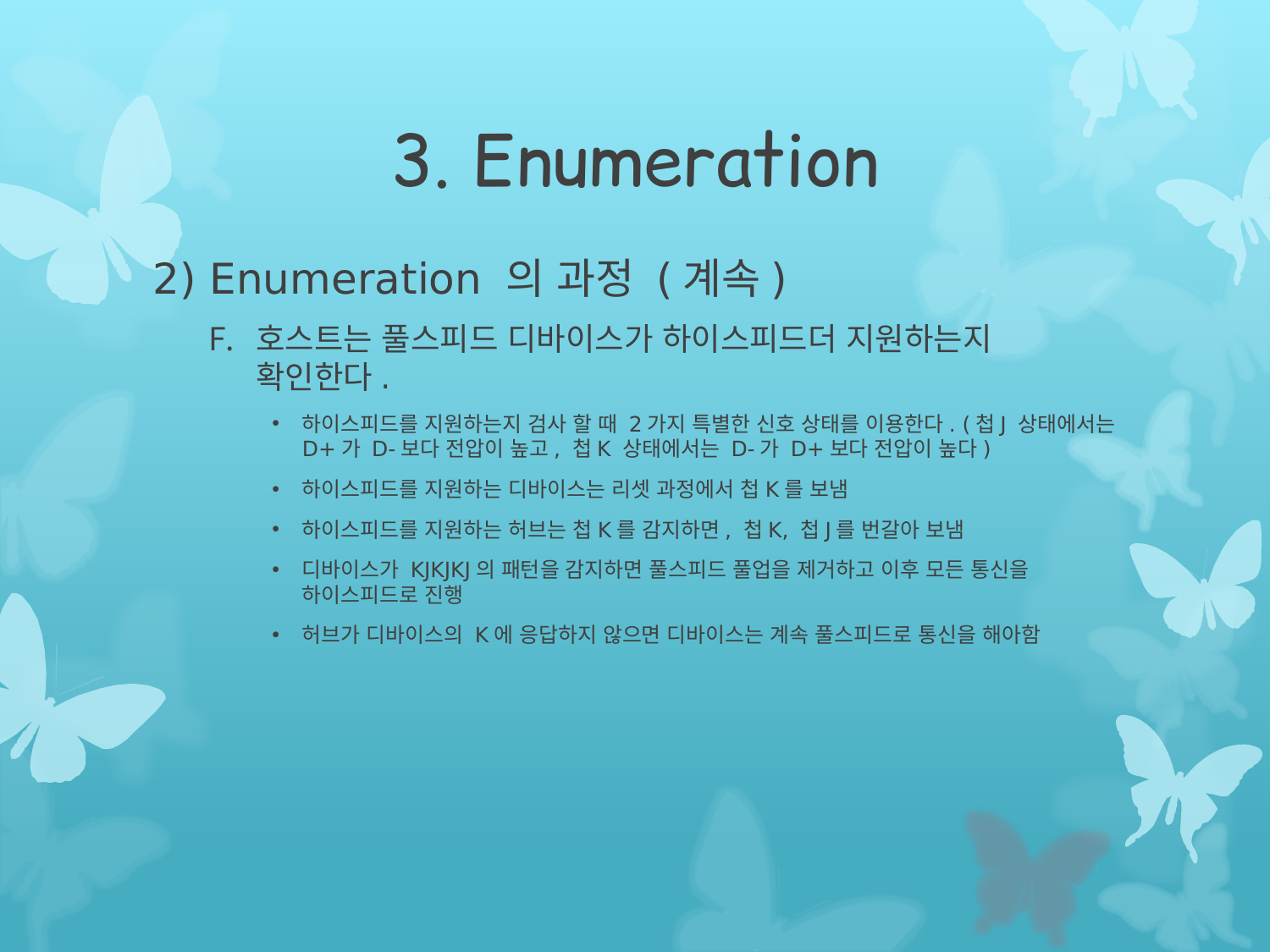

# 3. Enumeration
2) Enumeration 의 과정 (계속)
호스트는 풀스피드 디바이스가 하이스피드더 지원하는지 확인한다.
하이스피드를 지원하는지 검사 할 때 2가지 특별한 신호 상태를 이용한다. (첩J 상태에서는 D+가 D-보다 전압이 높고, 첩K 상태에서는 D-가 D+보다 전압이 높다)
하이스피드를 지원하는 디바이스는 리셋 과정에서 첩K를 보냄
하이스피드를 지원하는 허브는 첩K를 감지하면, 첩K, 첩J를 번갈아 보냄
디바이스가 KJKJKJ의 패턴을 감지하면 풀스피드 풀업을 제거하고 이후 모든 통신을 하이스피드로 진행
허브가 디바이스의 K에 응답하지 않으면 디바이스는 계속 풀스피드로 통신을 해아함